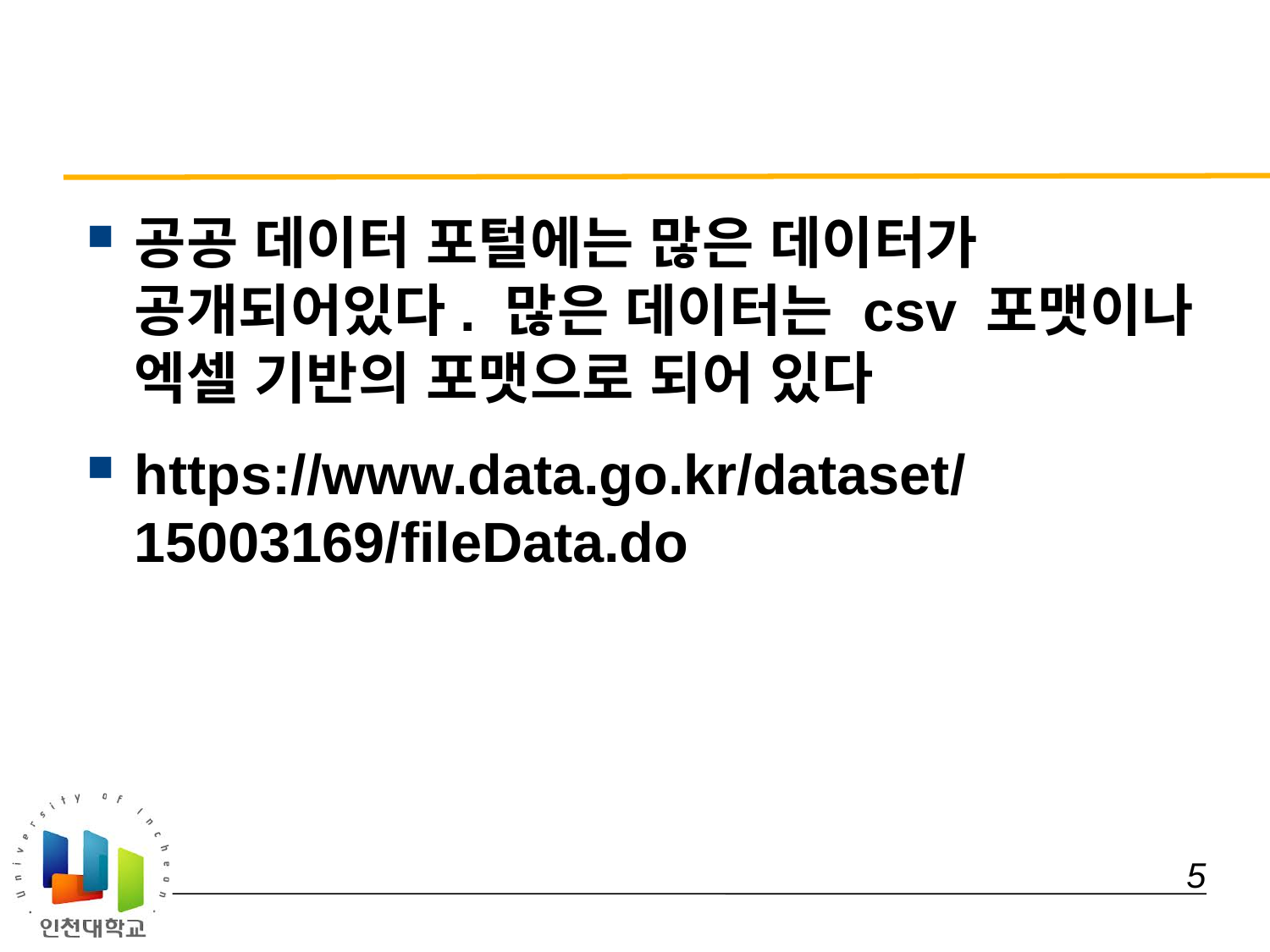

#
공공 데이터 포털에는 많은 데이터가 공개되어있다. 많은 데이터는 csv 포맷이나 엑셀 기반의 포맷으로 되어 있다
https://www.data.go.kr/dataset/15003169/fileData.do
 5